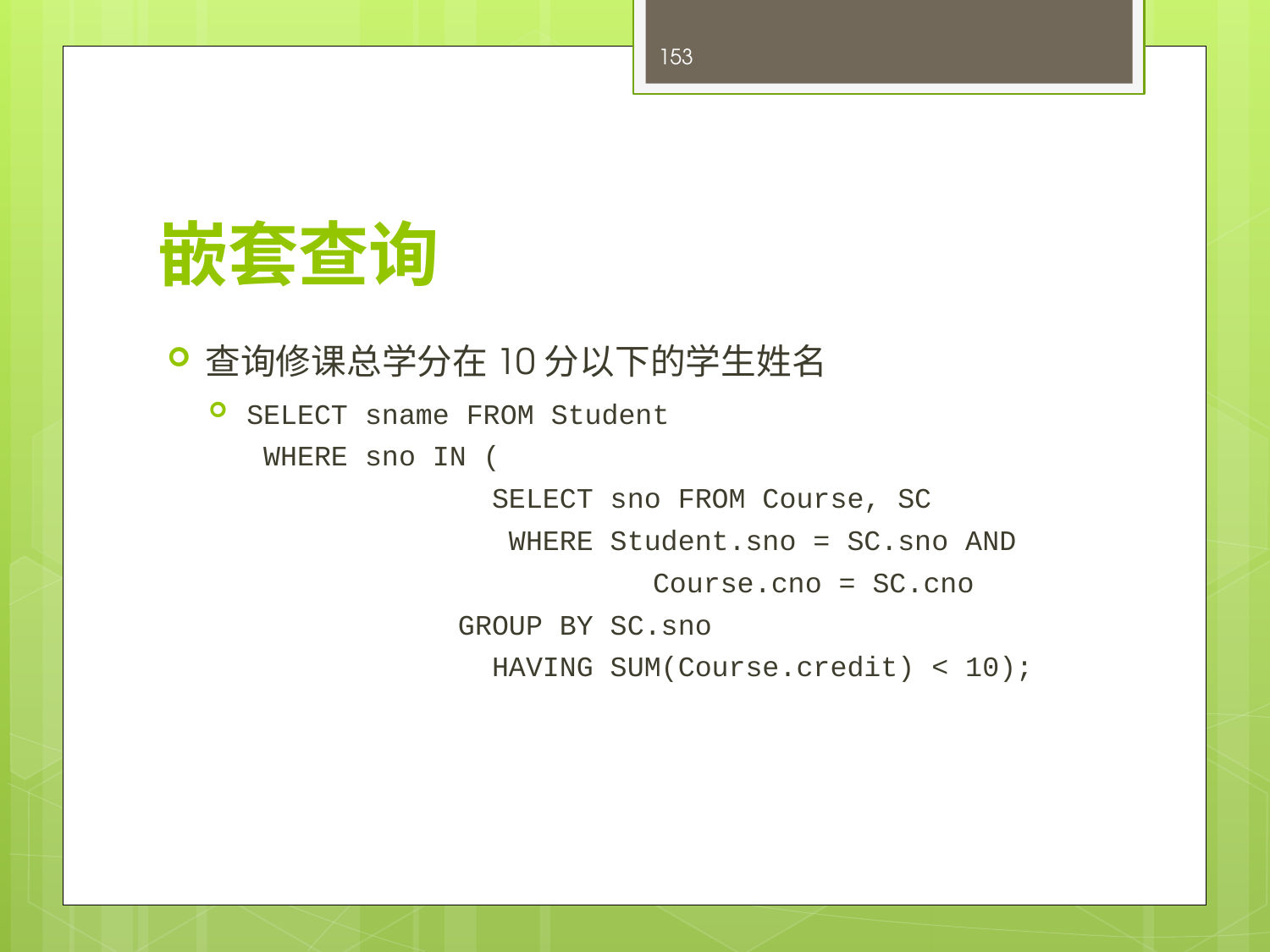

153
# 嵌套查询
查询修课总学分在10分以下的学生姓名
SELECT sname FROM Student
 WHERE sno IN (
	       SELECT sno FROM Course, SC
	        WHERE Student.sno = SC.sno AND
		         Course.cno = SC.cno
	     GROUP BY SC.sno
	       HAVING SUM(Course.credit) < 10);